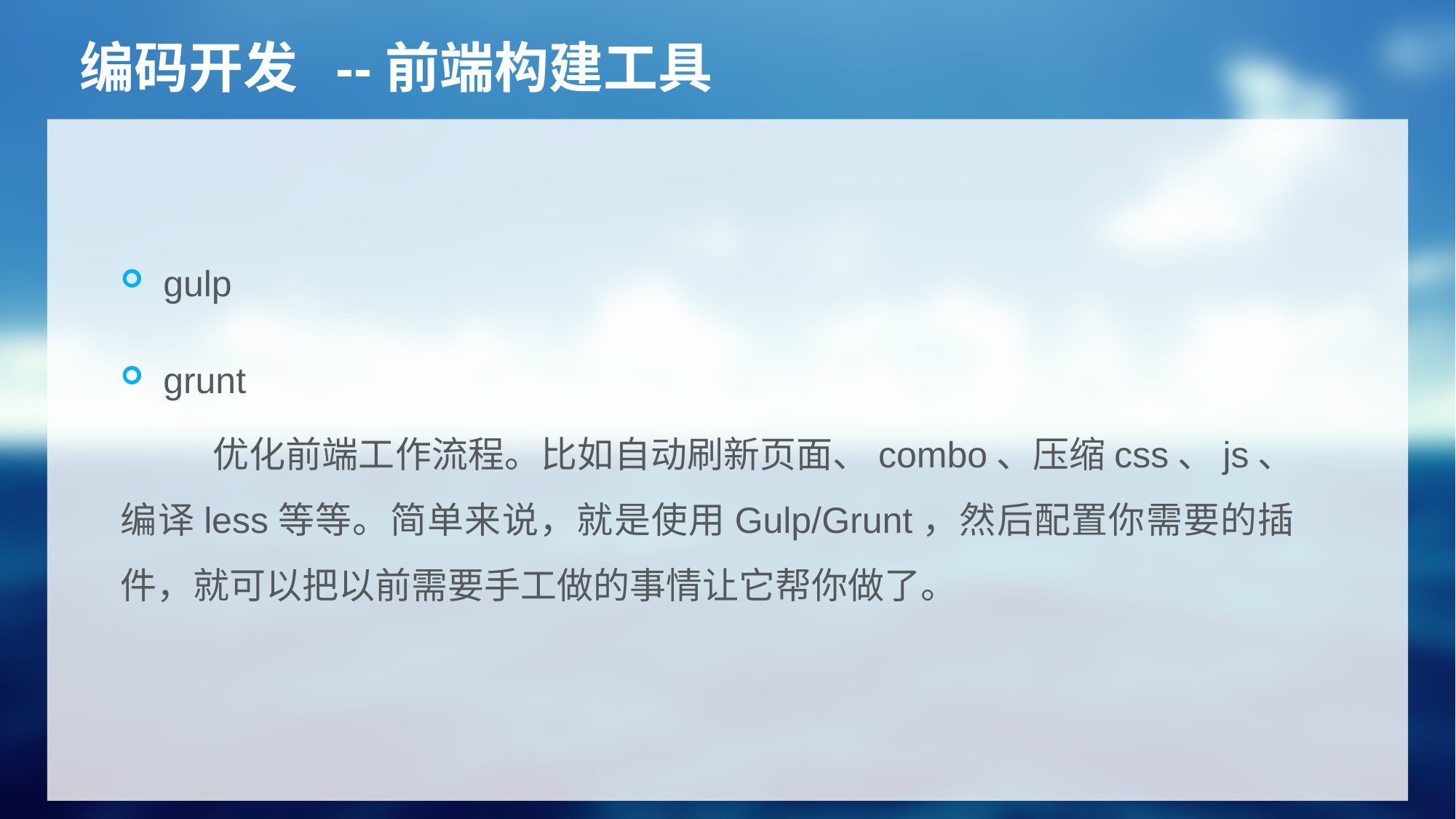

# 编码开发  --前端构建工具

gulp
grunt
          优化前端工作流程。比如自动刷新页面、combo、压缩css、js、编译less等等。简单来说，就是使用Gulp/Grunt，然后配置你需要的插件，就可以把以前需要手工做的事情让它帮你做了。